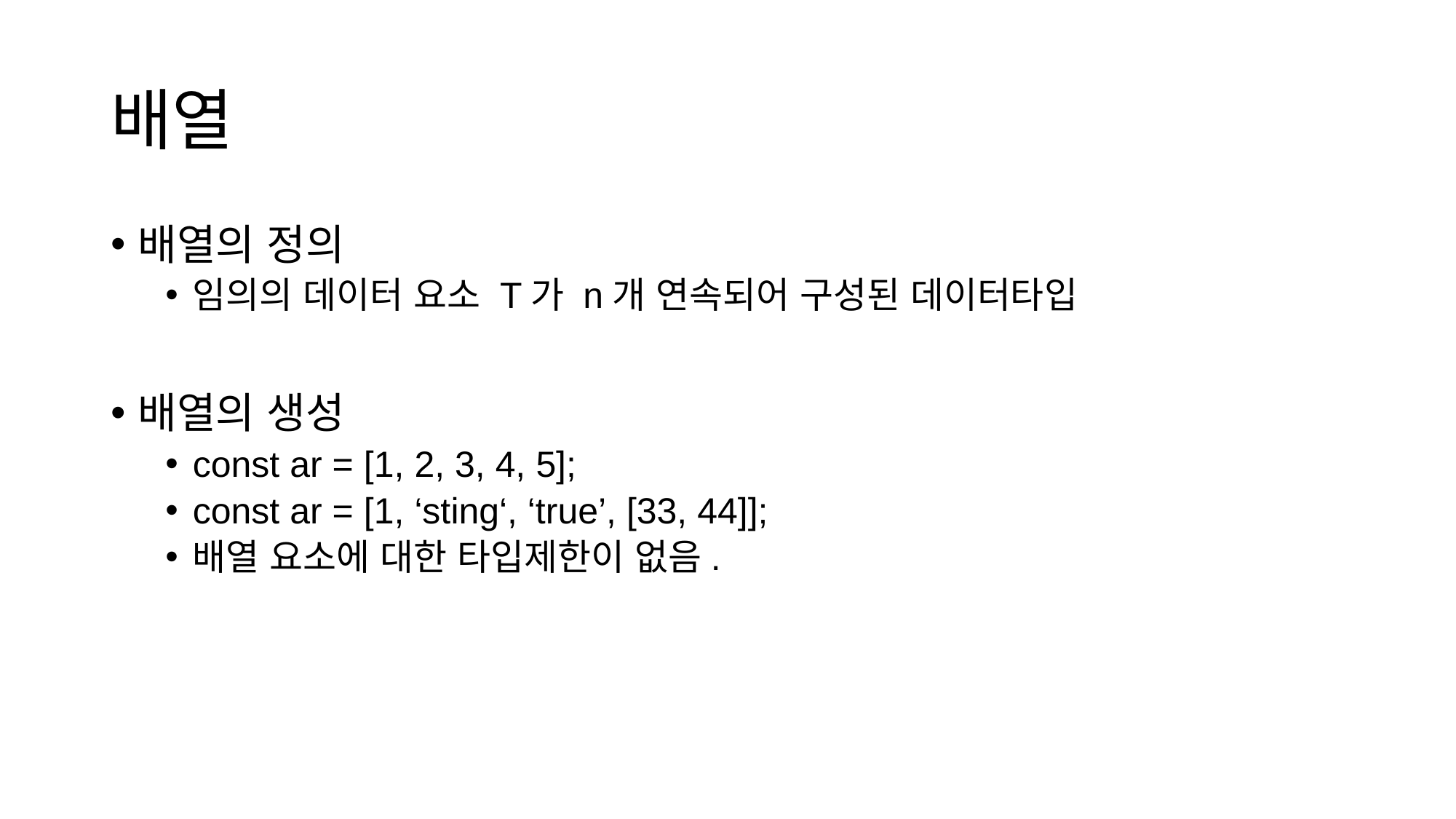

# 배열
배열의 정의
임의의 데이터 요소 T가 n개 연속되어 구성된 데이터타입

배열의 생성
const ar = [1, 2, 3, 4, 5];
const ar = [1, ‘sting‘, ‘true’, [33, 44]];
배열 요소에 대한 타입제한이 없음.